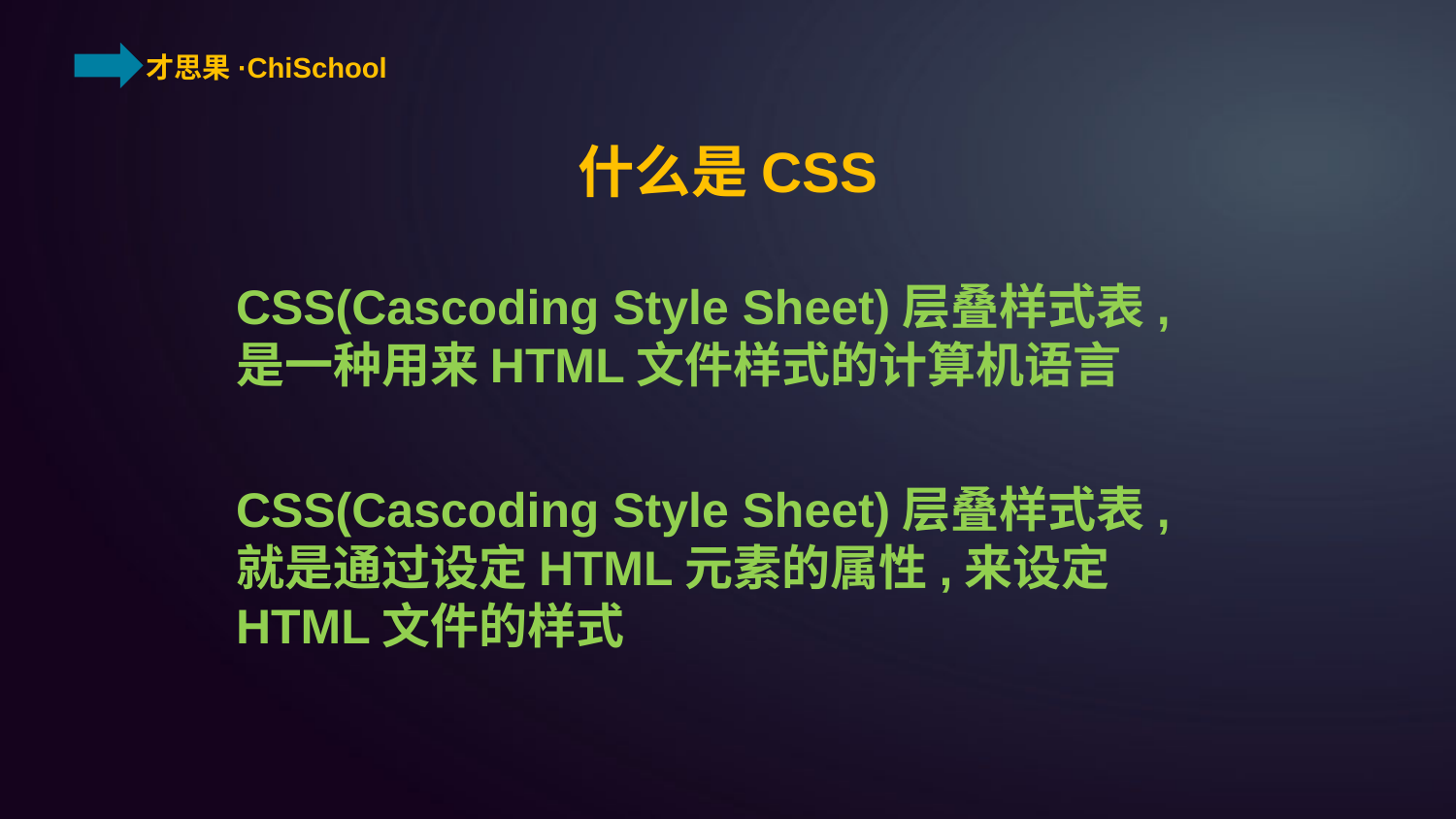

什么是CSS

CSS(Cascoding Style Sheet)层叠样式表,是一种用来HTML文件样式的计算机语言
CSS(Cascoding Style Sheet)层叠样式表,就是通过设定HTML元素的属性,来设定HTML文件的样式